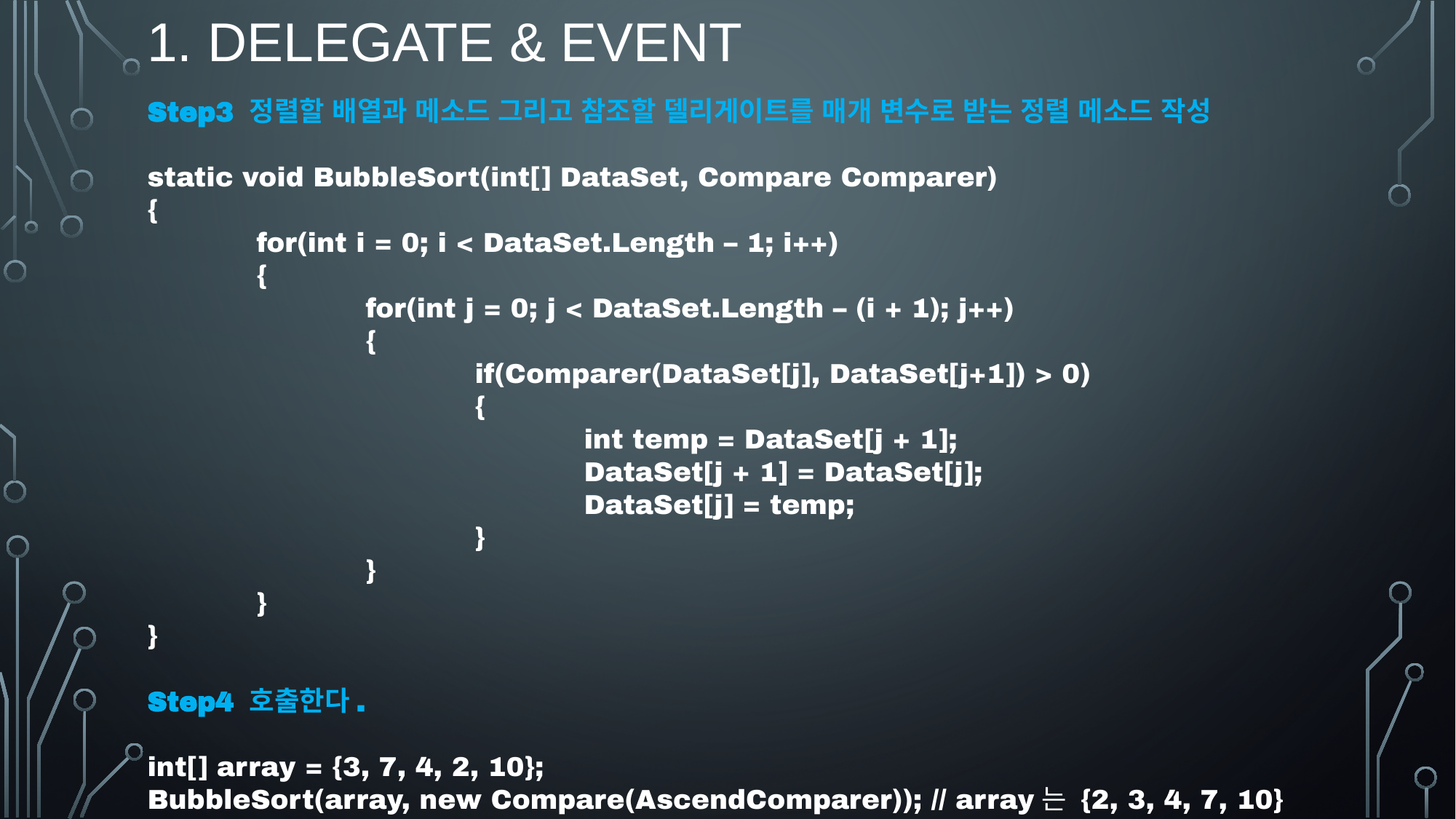

# 1. Delegate & Event
Step3 정렬할 배열과 메소드 그리고 참조할 델리게이트를 매개 변수로 받는 정렬 메소드 작성

static void BubbleSort(int[] DataSet, Compare Comparer)
{
	for(int i = 0; i < DataSet.Length – 1; i++)
	{
		for(int j = 0; j < DataSet.Length – (i + 1); j++)
		{
			if(Comparer(DataSet[j], DataSet[j+1]) > 0)
			{
				int temp = DataSet[j + 1];
				DataSet[j + 1] = DataSet[j];
				DataSet[j] = temp;
			}
		}
	}
}

Step4 호출한다.

int[] array = {3, 7, 4, 2, 10};
BubbleSort(array, new Compare(AscendComparer)); // array는 {2, 3, 4, 7, 10}